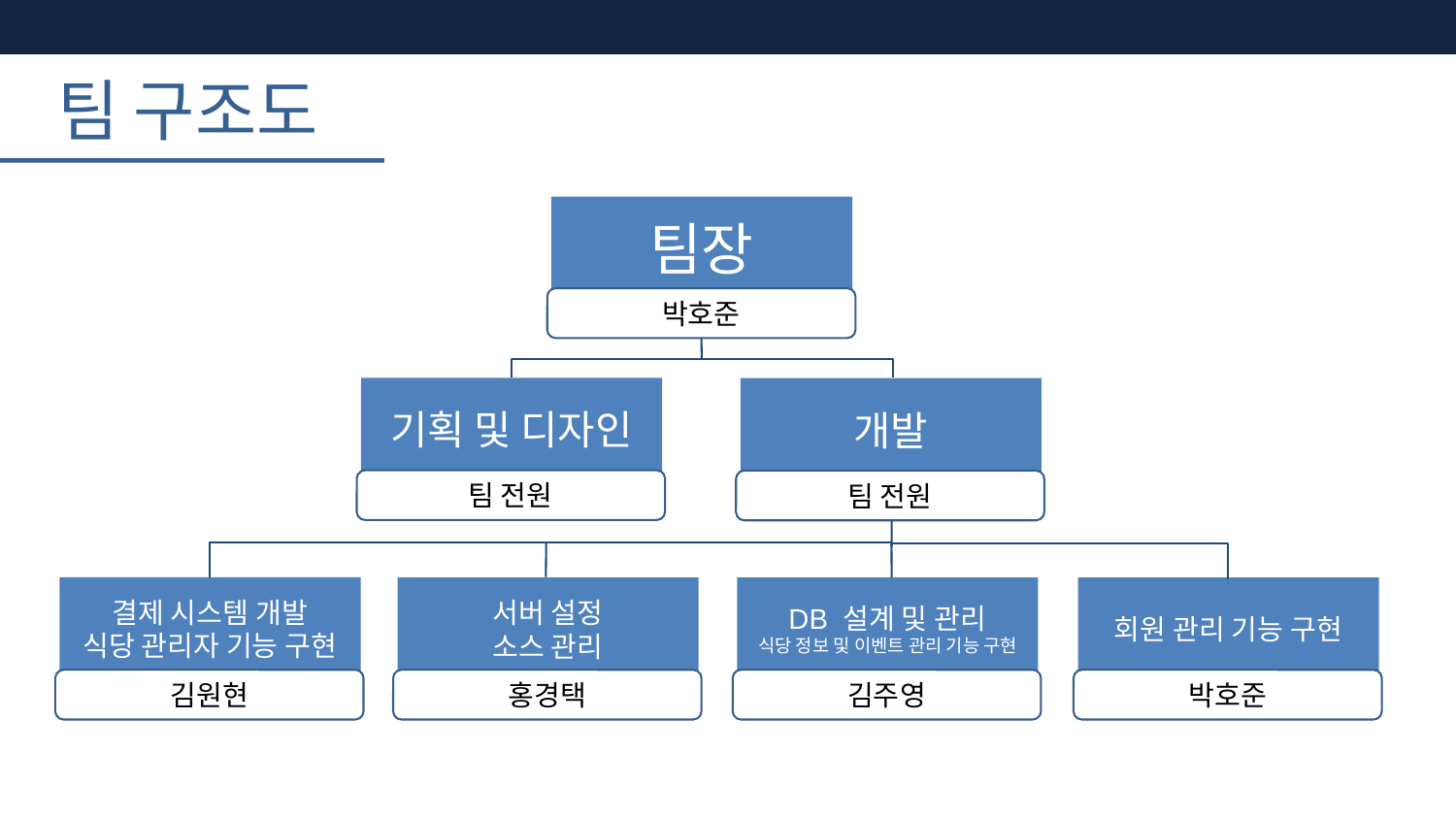

팀 구조도
팀장

박호준

기획 및 디자인
개발

팀 전원
팀 전원
팀장
결제 시스템 개발
식당 관리자 기능 구현
서버 설정
소스 관리
DB 설계 및 관리
식당 정보 및 이벤트 관리 기능 구현
회원 관리 기능 구현
김원현
홍경택
김주영
박호준